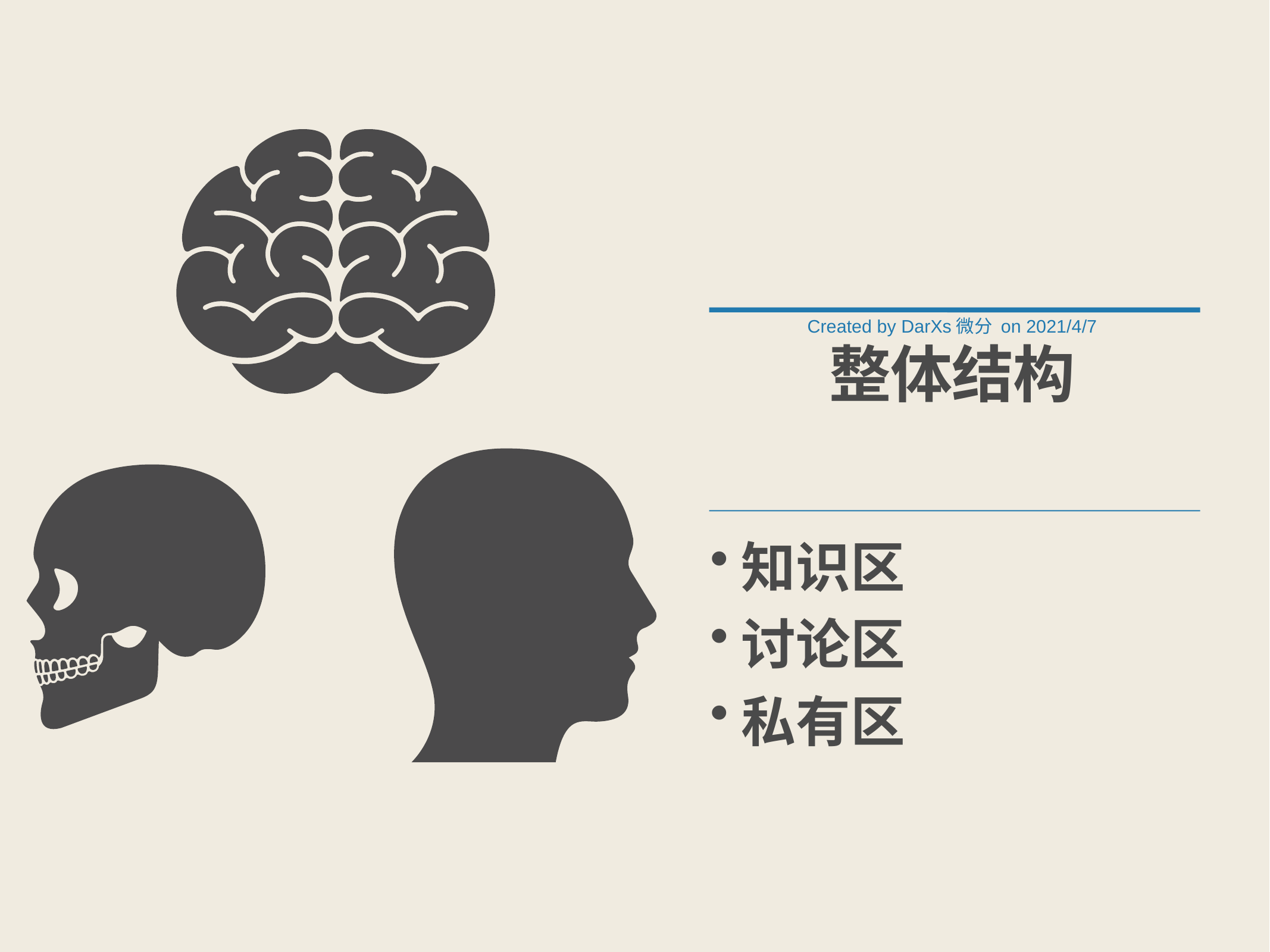

Created by DarXs微分 on 2021/4/7
# 整体结构

知识区
讨论区
私有区